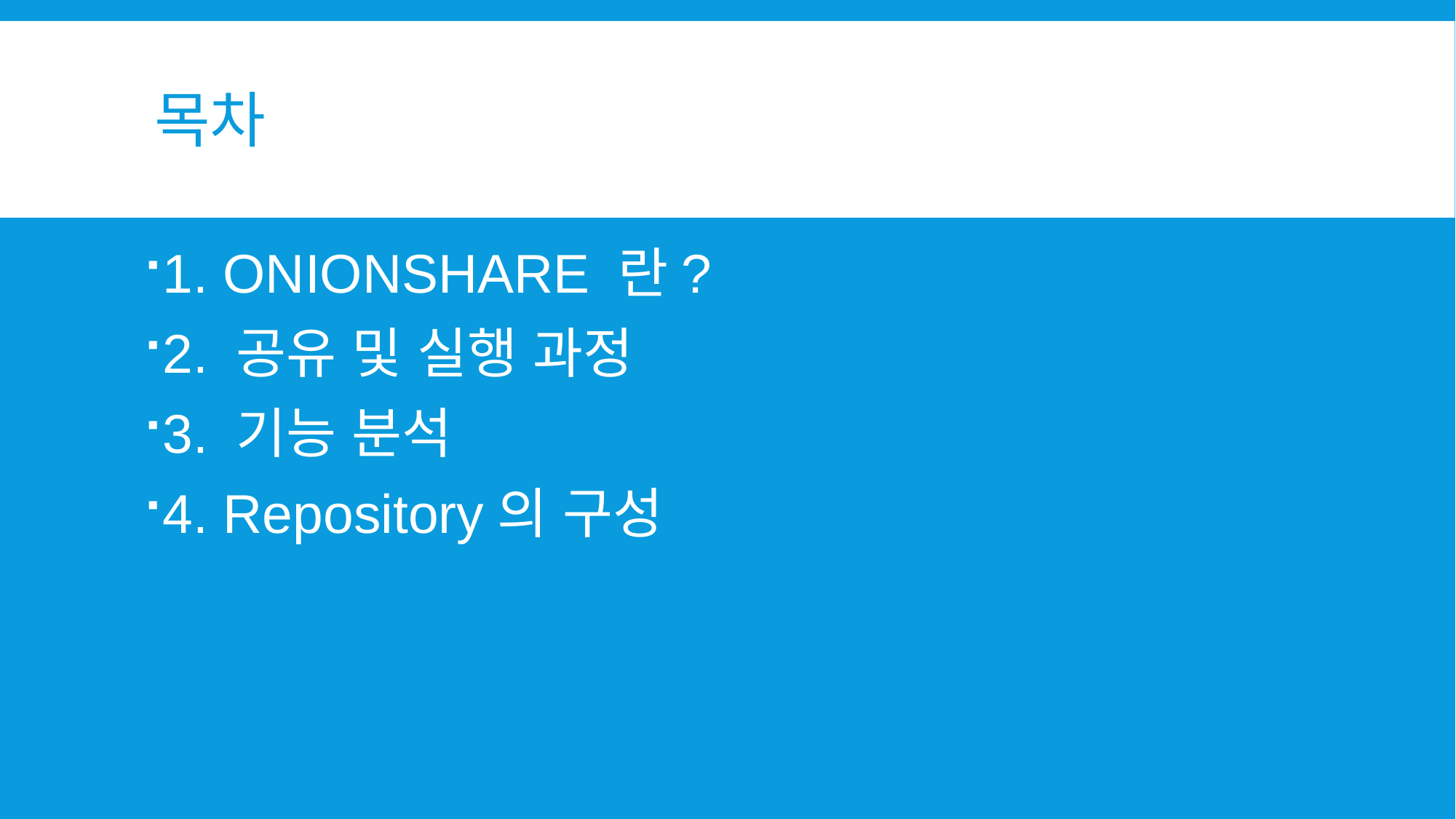

# 목차
1. ONIONSHARE 란?
2. 공유 및 실행 과정
3. 기능 분석
4. Repository의 구성